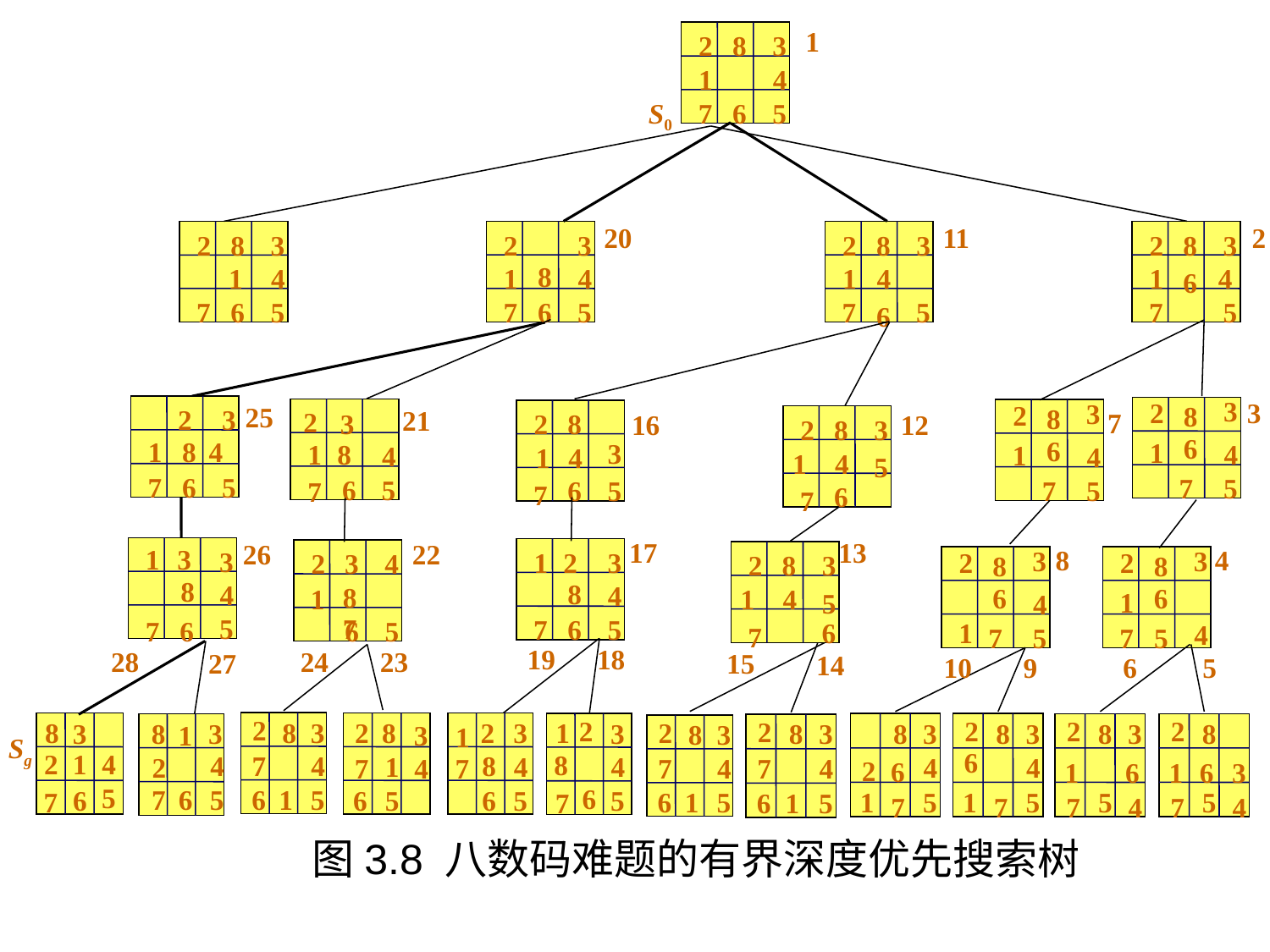

1

2
8
3

1
4
7
6
5
S0

2

8

3
1
4

7
6
5

2
3
8
1
4
7
6
5

2
8
3
1
4
7
5
6

2
8
3
1
4
6
7
5
20
11
2

2
3
1
8
4
7
6
5

3
2
8

1
4
6
7
5
3
3
2
8

1
4
6
7
5
25
21
2

3
1
8
4
6
5
7
7

2
8
3
1
4
6
5
7
16
12

2
8
3
1
4
5
6
7
4

1

3
8
4
5
7
6

17
13
26
22
3
8
4
3
2
8

4
1
6
7
5
3
2
8

1
4
6
7
5

1
2
3
8
4
7
6
5

2
3
4
8
1
6
5

2
8
3
1
4
5
6
7
7
19
18
28
24
23

2
3
1

8
4
7
6
5

2
1
3

8
4
6
5
7
27
15

2
8
3

7
4
6
1
5

14

8
3
1

4
2
7
6
5

2
8
3

7
4
6
1
5
10
9
6
5

2
8
3

7
4
6
1
5

2
8
3

1
7
4
6
5

2
8
3

1
6
5
7
4

2
8

1
6
3
5
7
4

8
3

4
2
6
1
5
7

2
8
3

6
4
1
5
7
8
3

2
1
4
5
6
7
Sg
图3.8 八数码难题的有界深度优先搜索树